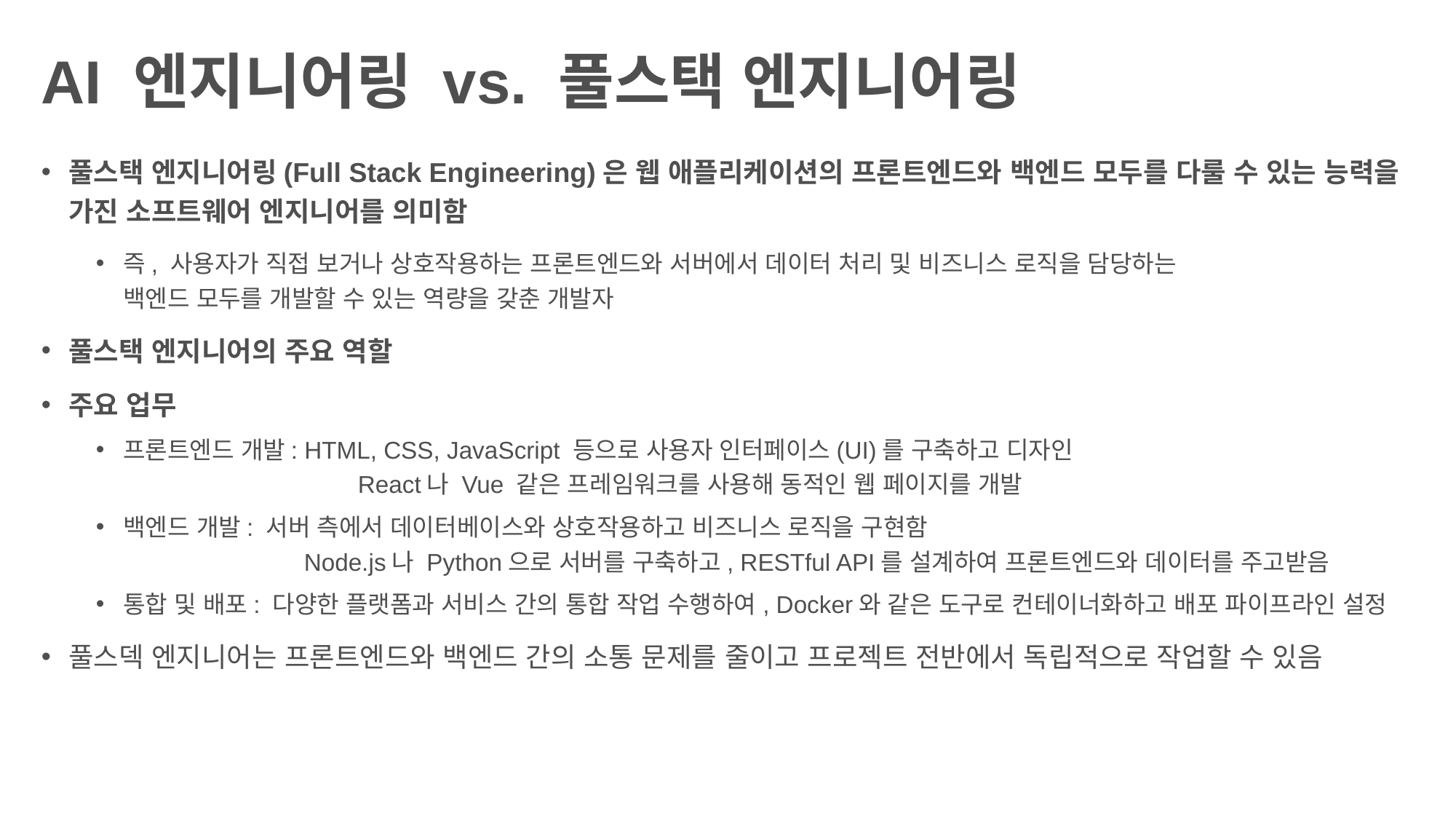

# AI 엔지니어링 vs. 풀스택 엔지니어링
풀스택 엔지니어링(Full Stack Engineering)은 웹 애플리케이션의 프론트엔드와 백엔드 모두를 다룰 수 있는 능력을
가진 소프트웨어 엔지니어를 의미함
즉, 사용자가 직접 보거나 상호작용하는 프론트엔드와 서버에서 데이터 처리 및 비즈니스 로직을 담당하는
백엔드 모두를 개발할 수 있는 역량을 갖춘 개발자
풀스택 엔지니어의 주요 역할
주요 업무
프론트엔드 개발: HTML, CSS, JavaScript 등으로 사용자 인터페이스(UI)를 구축하고 디자인
                                  React나 Vue 같은 프레임워크를 사용해 동적인 웹 페이지를 개발
백엔드 개발: 서버 측에서 데이터베이스와 상호작용하고 비즈니스 로직을 구현함
                          Node.js나 Python으로 서버를 구축하고, RESTful API를 설계하여 프론트엔드와 데이터를 주고받음
통합 및 배포: 다양한 플랫폼과 서비스 간의 통합 작업 수행하여, Docker와 같은 도구로 컨테이너화하고 배포 파이프라인 설정
풀스덱 엔지니어는 프론트엔드와 백엔드 간의 소통 문제를 줄이고 프로젝트 전반에서 독립적으로 작업할 수 있음